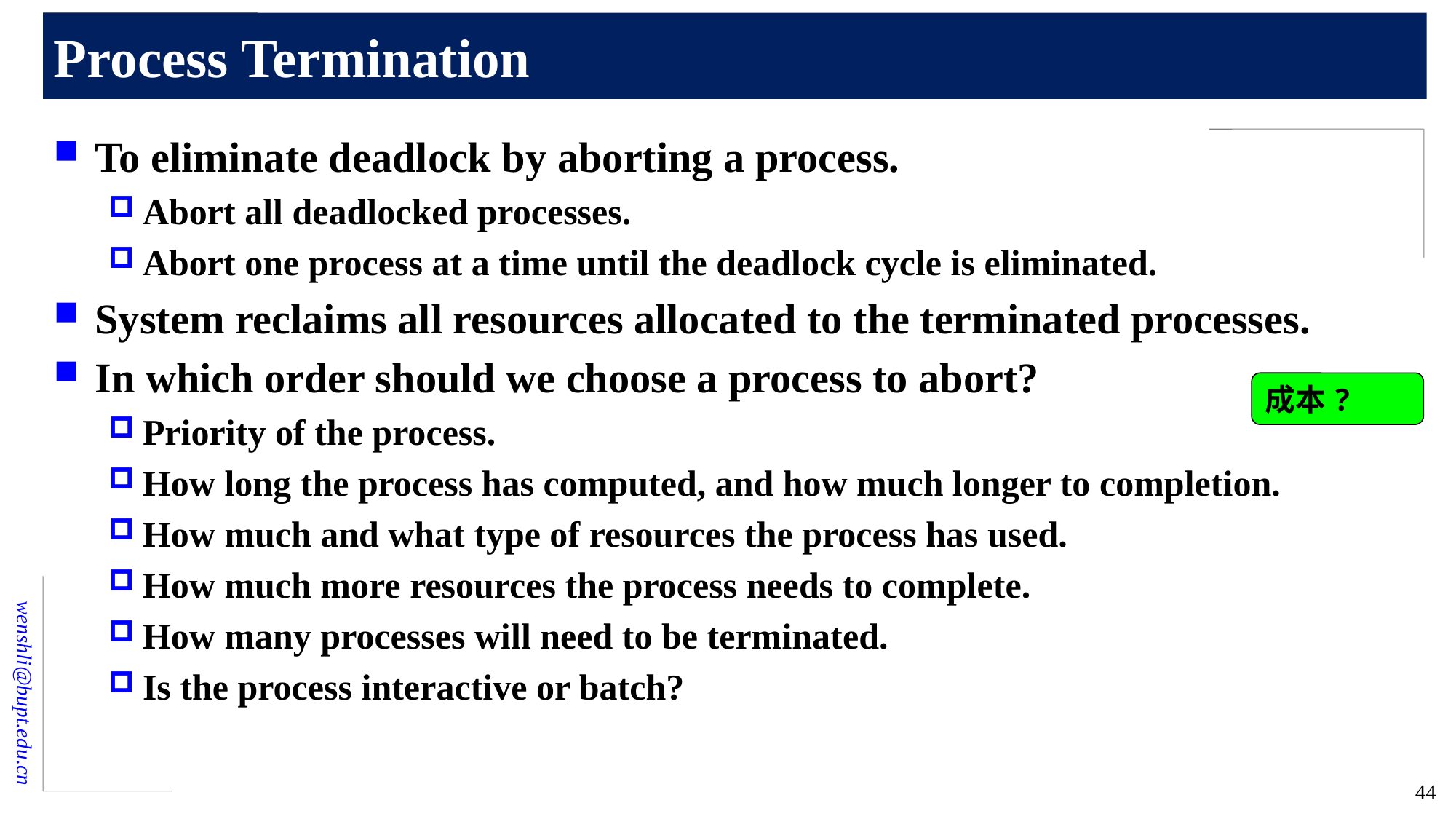

# Process Termination
To eliminate deadlock by aborting a process.
Abort all deadlocked processes.
Abort one process at a time until the deadlock cycle is eliminated.
System reclaims all resources allocated to the terminated processes.
In which order should we choose a process to abort?
Priority of the process.
How long the process has computed, and how much longer to completion.
How much and what type of resources the process has used.
How much more resources the process needs to complete.
How many processes will need to be terminated.
Is the process interactive or batch?
成本?
44